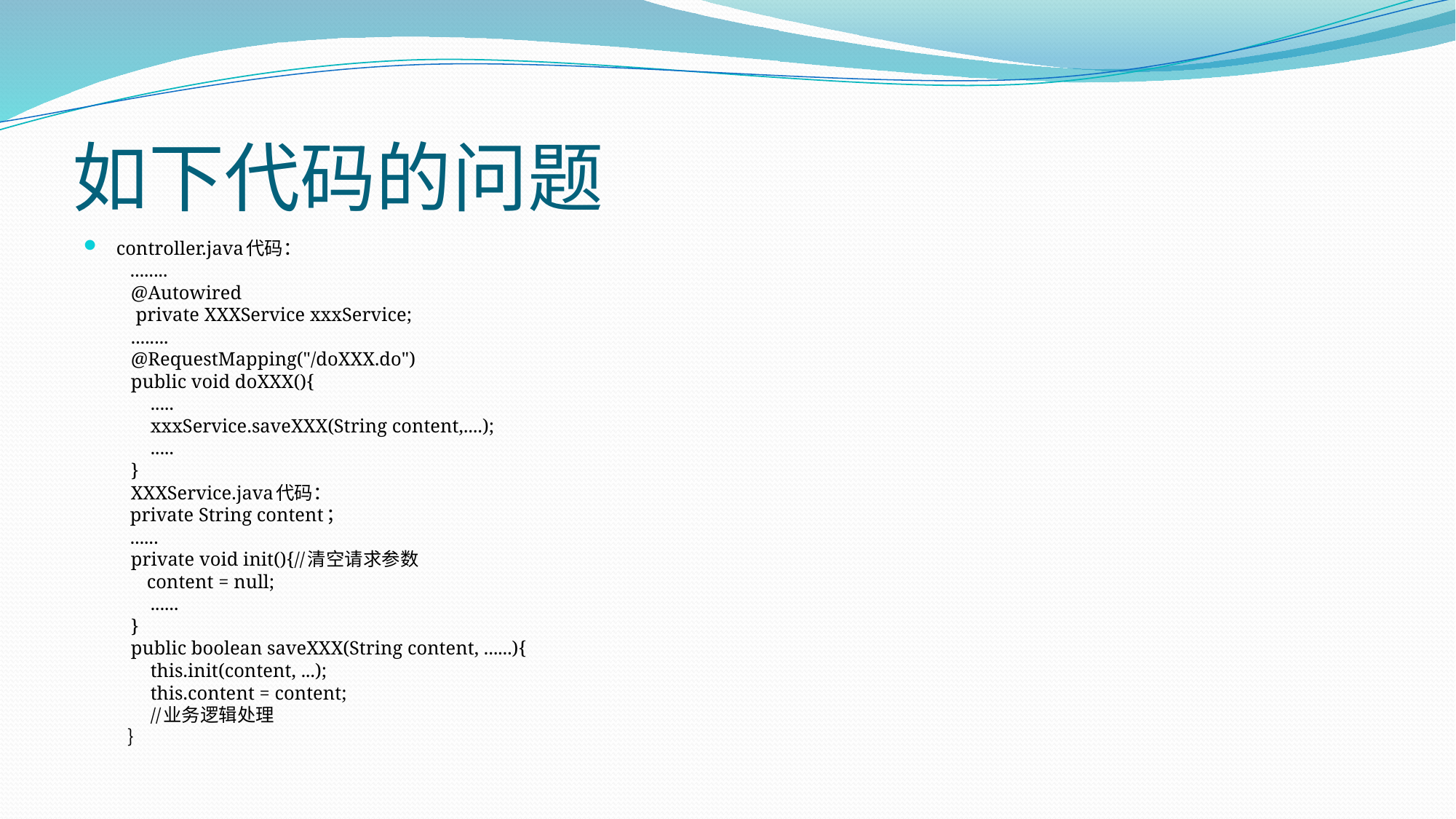

# 如下代码的问题
 controller.java代码：
    ........
    @Autowired
     private XXXService xxxService;
    ........
    @RequestMapping("/doXXX.do")
    public void doXXX(){
        .....
        xxxService.saveXXX(String content,....);
        .....
    }
    XXXService.java代码：
    private String content；
    ......
    private void init(){//清空请求参数
        content = null;
        ......
    }
    public boolean saveXXX(String content, ......){
        this.init(content, ...);
        this.content = content;
        //业务逻辑处理
    ｝